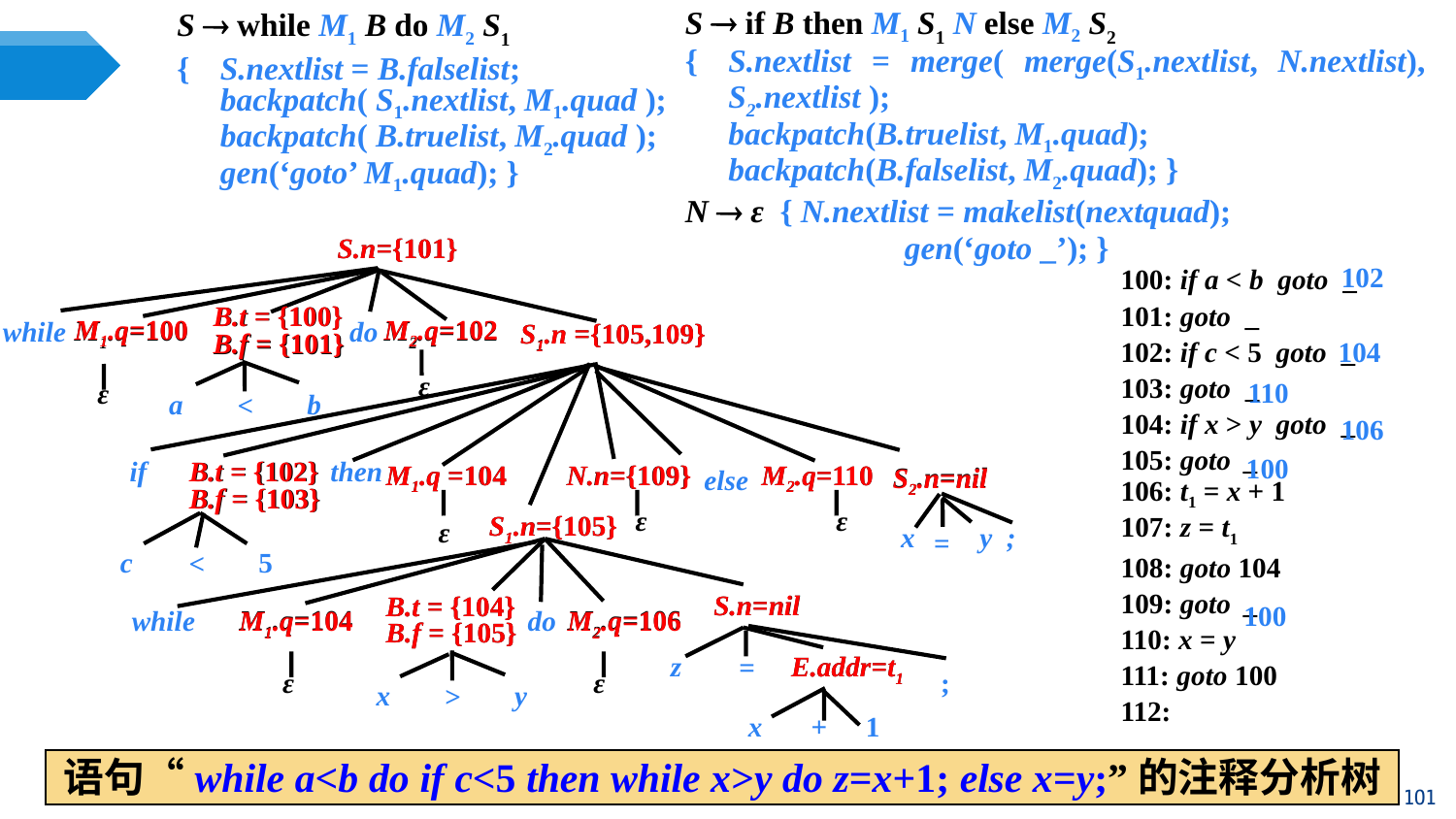

S → if B then M1 S1 N else M2 S2
{	S.nextlist = merge( merge(S1.nextlist, N.nextlist), S2.nextlist );
	backpatch(B.truelist, M1.quad);
 	backpatch(B.falselist, M2.quad); }
N → ε  { N.nextlist = makelist(nextquad);                                               gen(‘goto _’); }
S → while M1 B do M2 S1
{	S.nextlist = B.falselist;
	backpatch( S1.nextlist, M1.quad );
 	backpatch( B.truelist, M2.quad );
 	gen(‘goto’ M1.quad); }

S.n={101}
S.n={101}
102
100: if a < b  goto  _
101: goto  _
102: if c < 5  goto  _
103: goto  _
104: if x > y  goto  _
105: goto  _
106: t1 = x + 1
107: z = t1
108: goto 104
109: goto  _
110: x = y
111: goto 100
112:

B.t = {100}
B.f = {101}
B.t = {100}
B.f = {101}
M1.q=100
M2.q=102
M1.q=100
M2.q=102
S1.n ={105,109}
S1.n ={105,109}
while
do
104

ε
110

ε
a
b
<
106
100
M2.q=110
M1.q =104
M1.q =104
N.n={109}
N.n={109}
M2.q=110
B.t = {102}
B.f = {103}
B.t = {102}
B.f = {103}
then
if
S2.n=nil
S2.n=nil
else

ε
ε
S1.n={105}
S1.n={105}

ε
y  ;
x
=

c
5
<

100
B.t = {104}
B.f = {105}
B.t = {104}
B.f = {105}
S.n=nil
S.n=nil
M1.q=104
M2.q=106
M1.q=104
M2.q=106
while
do

z
E.addr=t1
E.addr=t1
=

 ;
ε
ε
x
y
>

x
+
1
语句“while a<b do if c<5 then while x>y do z=x+1; else x=y;”的注释分析树
101